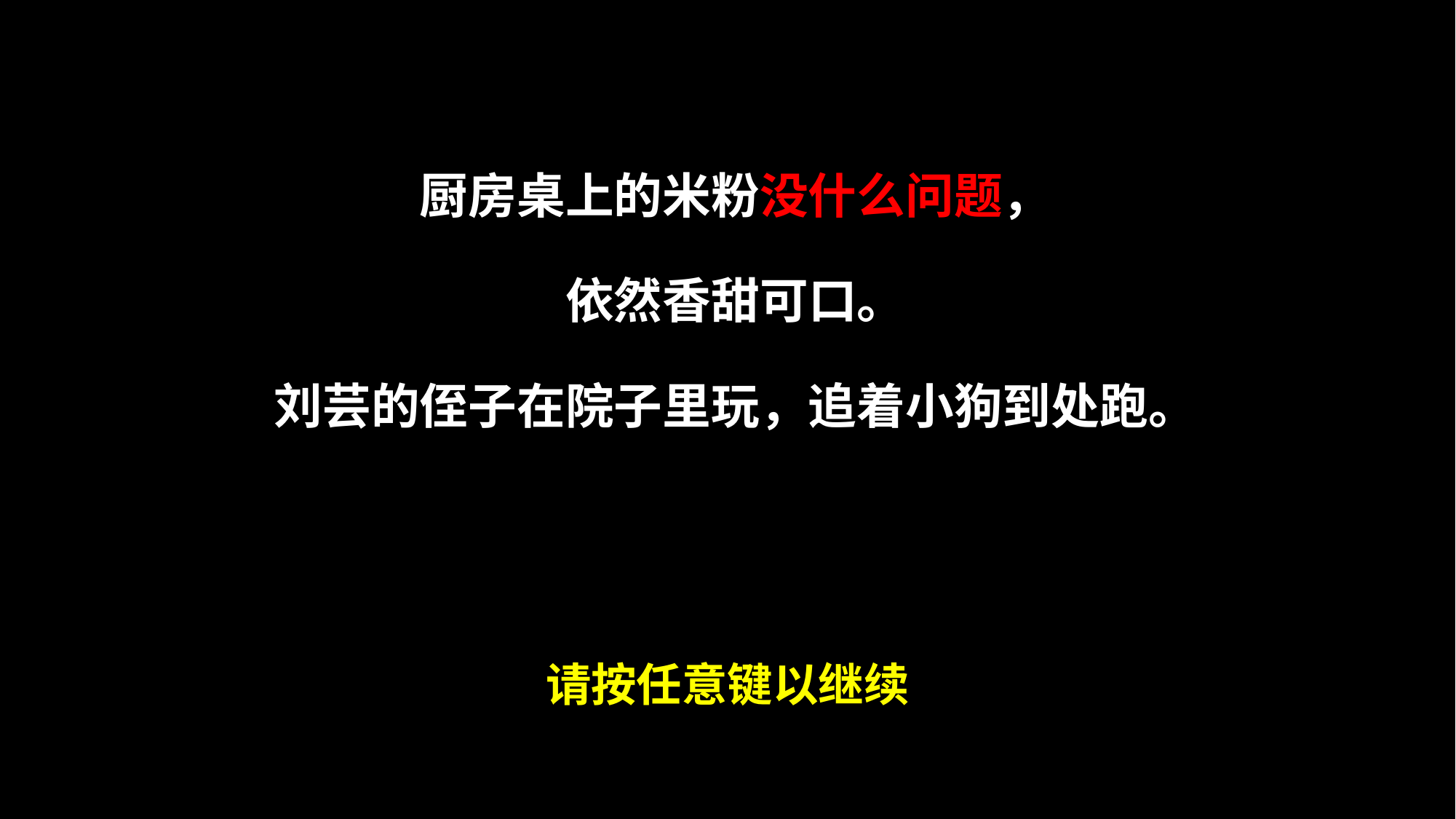

# 厨房桌上的米粉没什么问题， 依然香甜可口。 刘芸的侄子在院子里玩，追着小狗到处跑。
请按任意键以继续